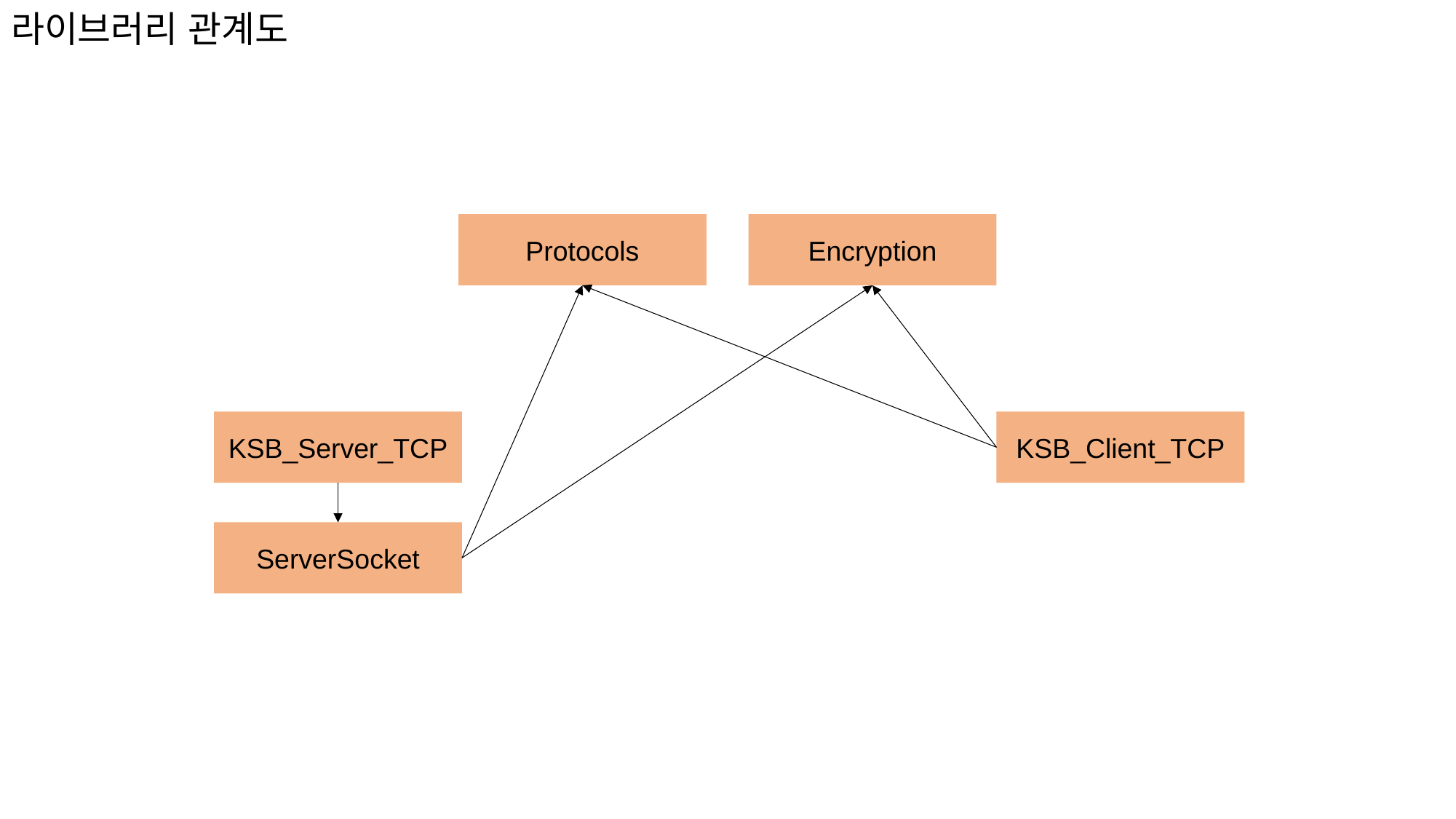

# 라이브러리 관계도
Protocols
Encryption
KSB_Server_TCP
KSB_Client_TCP
ServerSocket